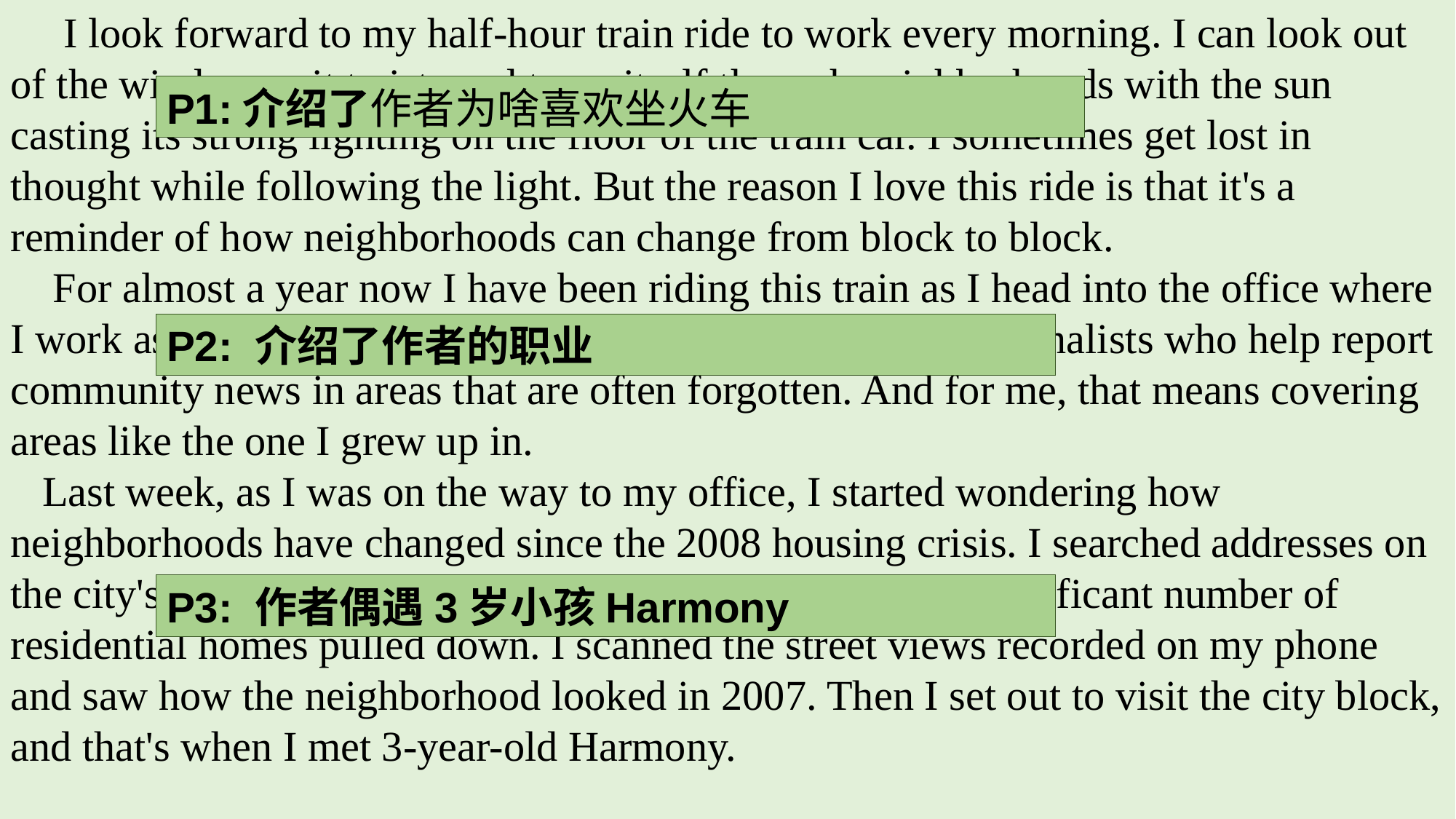

I look forward to my half-hour train ride to work every morning. I can look out of the window as it twists and turns itself through neighborhoods with the sun casting its strong lighting on the floor of the train car. I sometimes get lost in thought while following the light. But the reason I love this ride is that it's a reminder of how neighborhoods can change from block to block.
    For almost a year now I have been riding this train as I head into the office where I work as a reporter for a local magazine. I am one of 13 journalists who help report community news in areas that are often forgotten. And for me, that means covering areas like the one I grew up in.
   Last week, as I was on the way to my office, I started wondering how neighborhoods have changed since the 2008 housing crisis. I searched addresses on the city's southwest side, a neighborhood that has seen a significant number of residential homes pulled down. I scanned the street views recorded on my phone and saw how the neighborhood looked in 2007. Then I set out to visit the city block, and that's when I met 3-year-old Harmony.
P1:介绍了作者为啥喜欢坐火车
P2: 介绍了作者的职业
P3: 作者偶遇3岁小孩Harmony